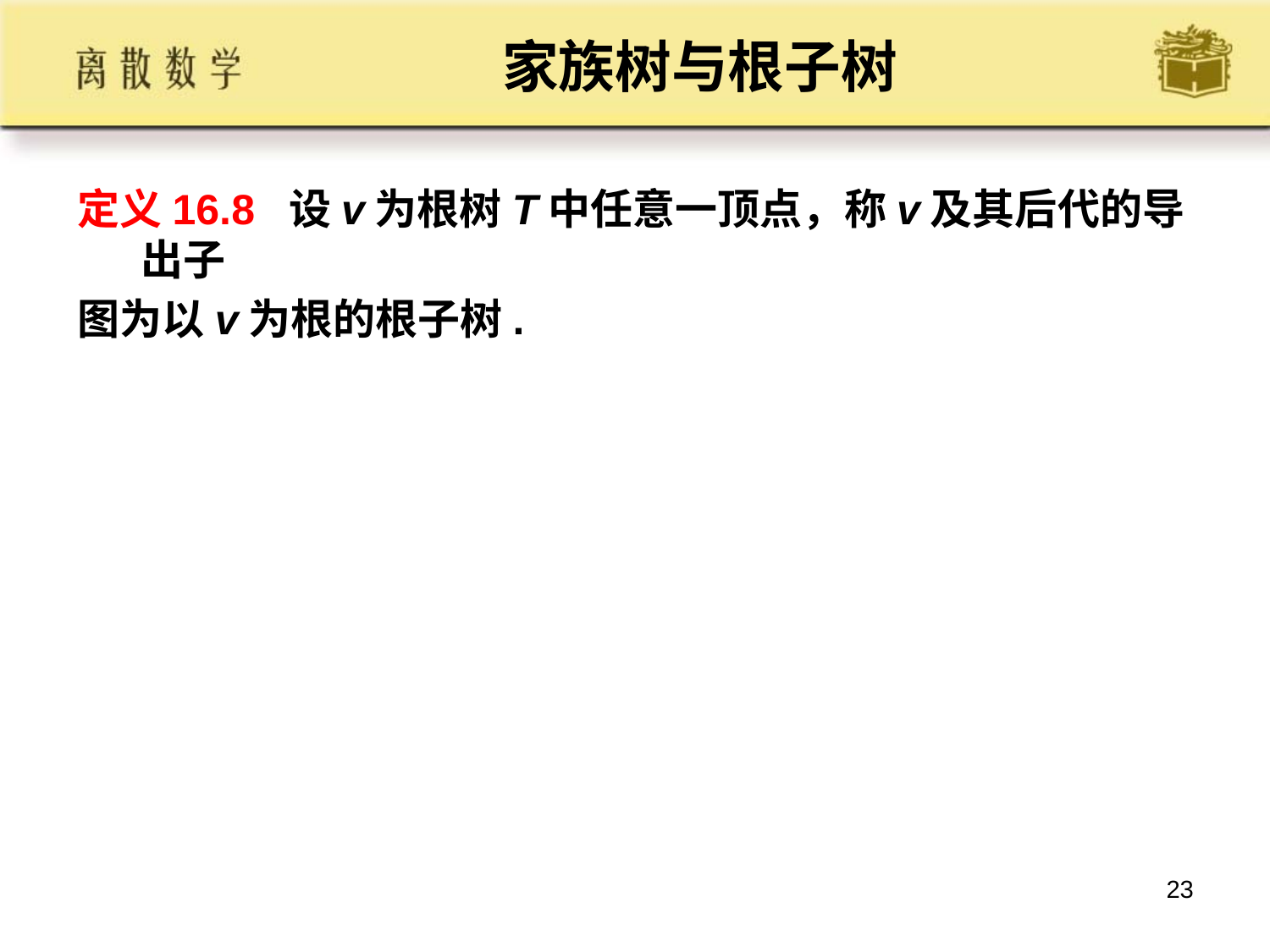

# 家族树与根子树
定义16.8  设v为根树T中任意一顶点，称v及其后代的导出子
图为以v为根的根子树.
23